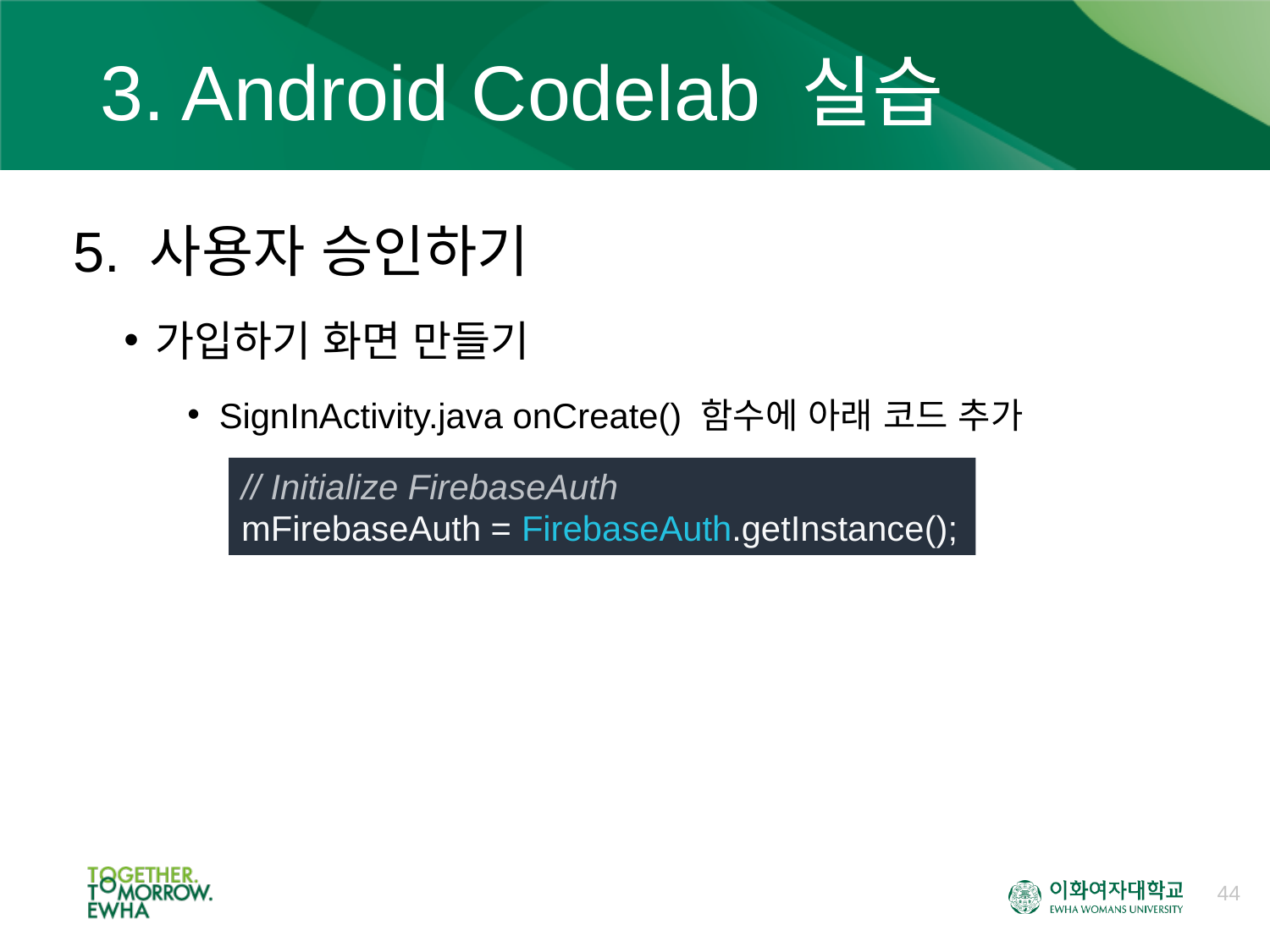

# 3. Android Codelab 실습
5. 사용자 승인하기
가입하기 화면 만들기
SignInActivity.java onCreate() 함수에 아래 코드 추가
// Initialize FirebaseAuth
mFirebaseAuth = FirebaseAuth.getInstance();
44